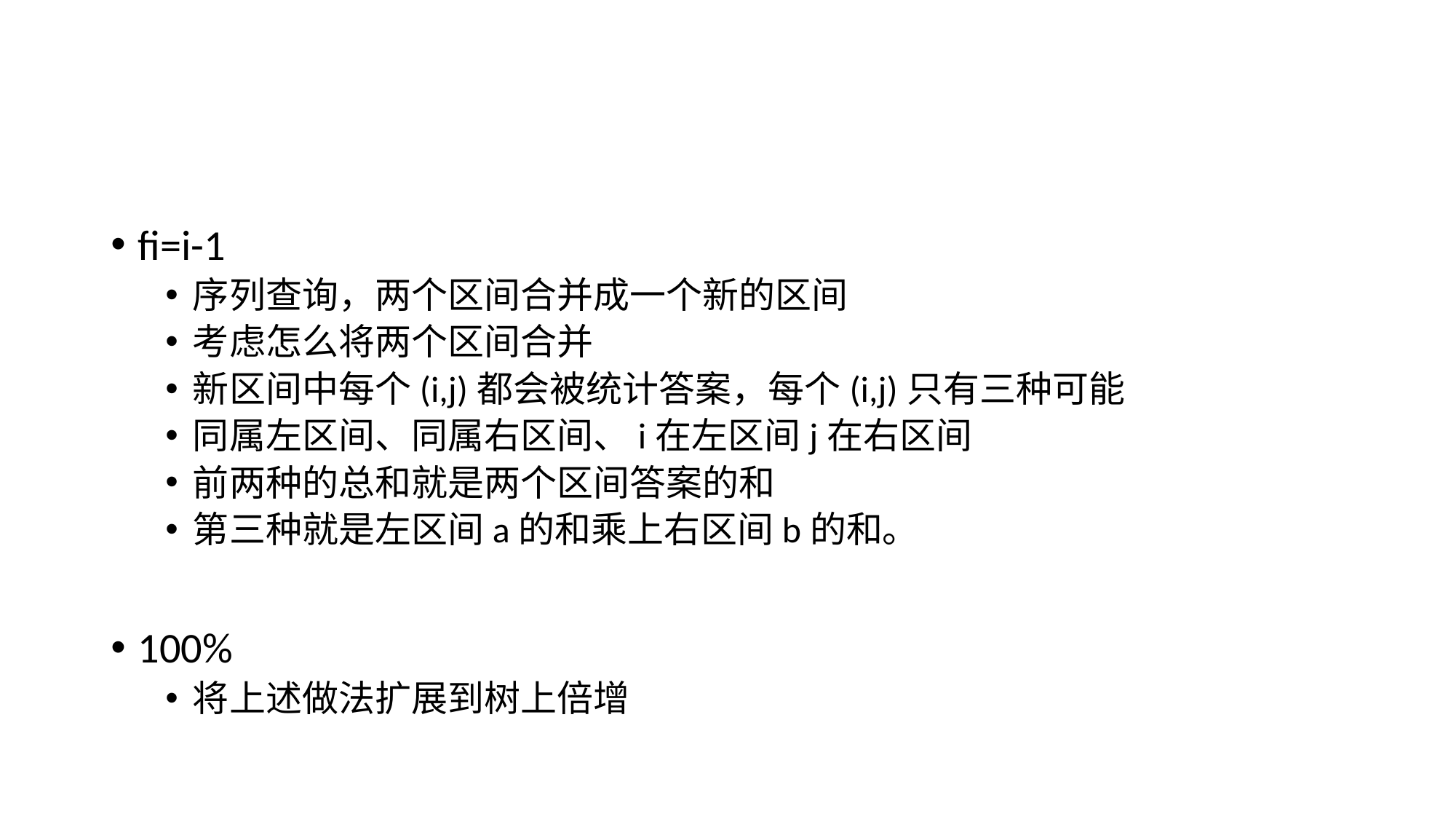

#
fi=i-1
序列查询，两个区间合并成一个新的区间
考虑怎么将两个区间合并
新区间中每个(i,j)都会被统计答案，每个(i,j)只有三种可能
同属左区间、同属右区间、i在左区间j在右区间
前两种的总和就是两个区间答案的和
第三种就是左区间a的和乘上右区间b的和。

100%
将上述做法扩展到树上倍增